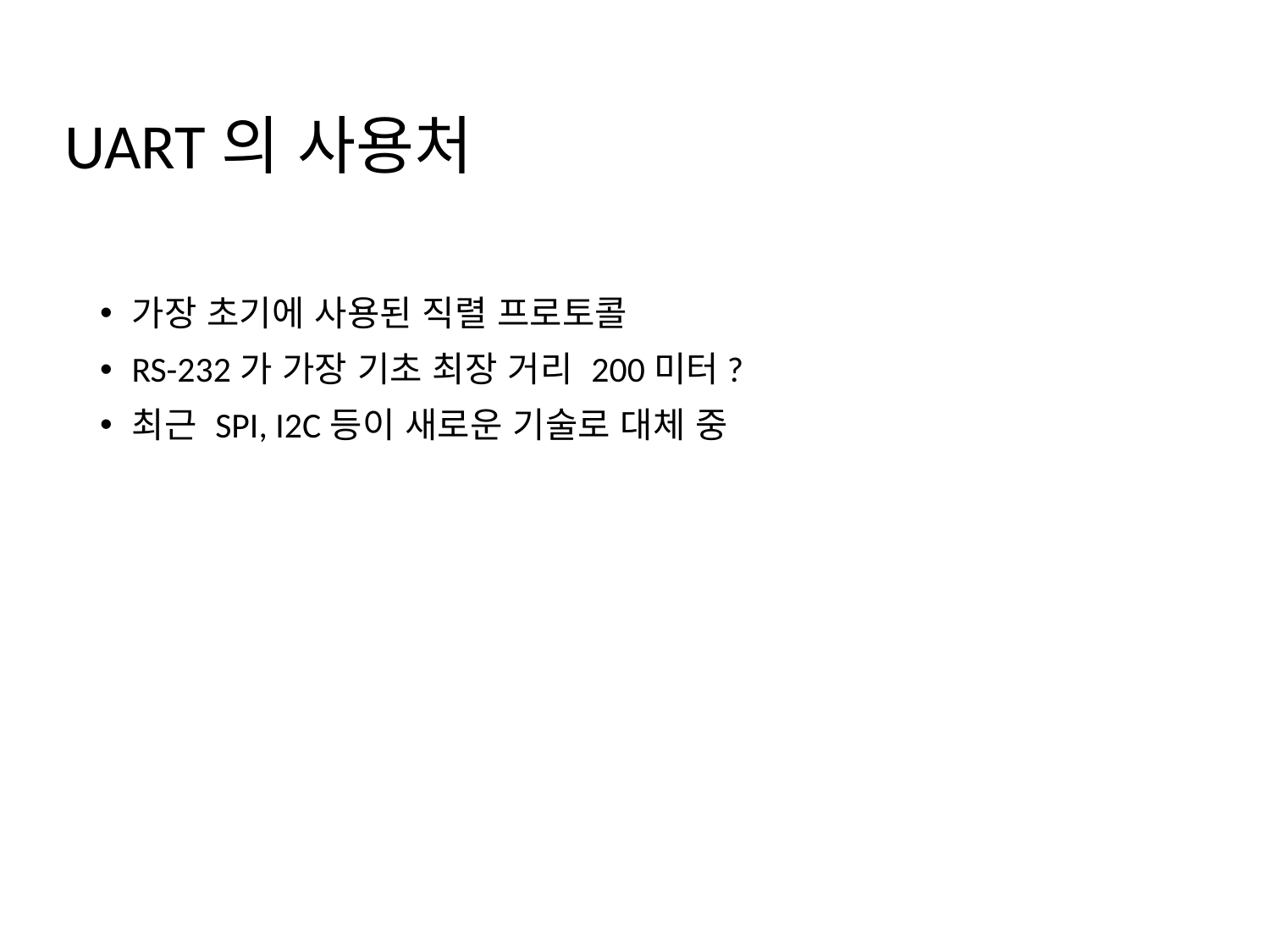

# UART의 사용처
가장 초기에 사용된 직렬 프로토콜
RS-232가 가장 기초 최장 거리 200미터?
최근 SPI, I2C등이 새로운 기술로 대체 중